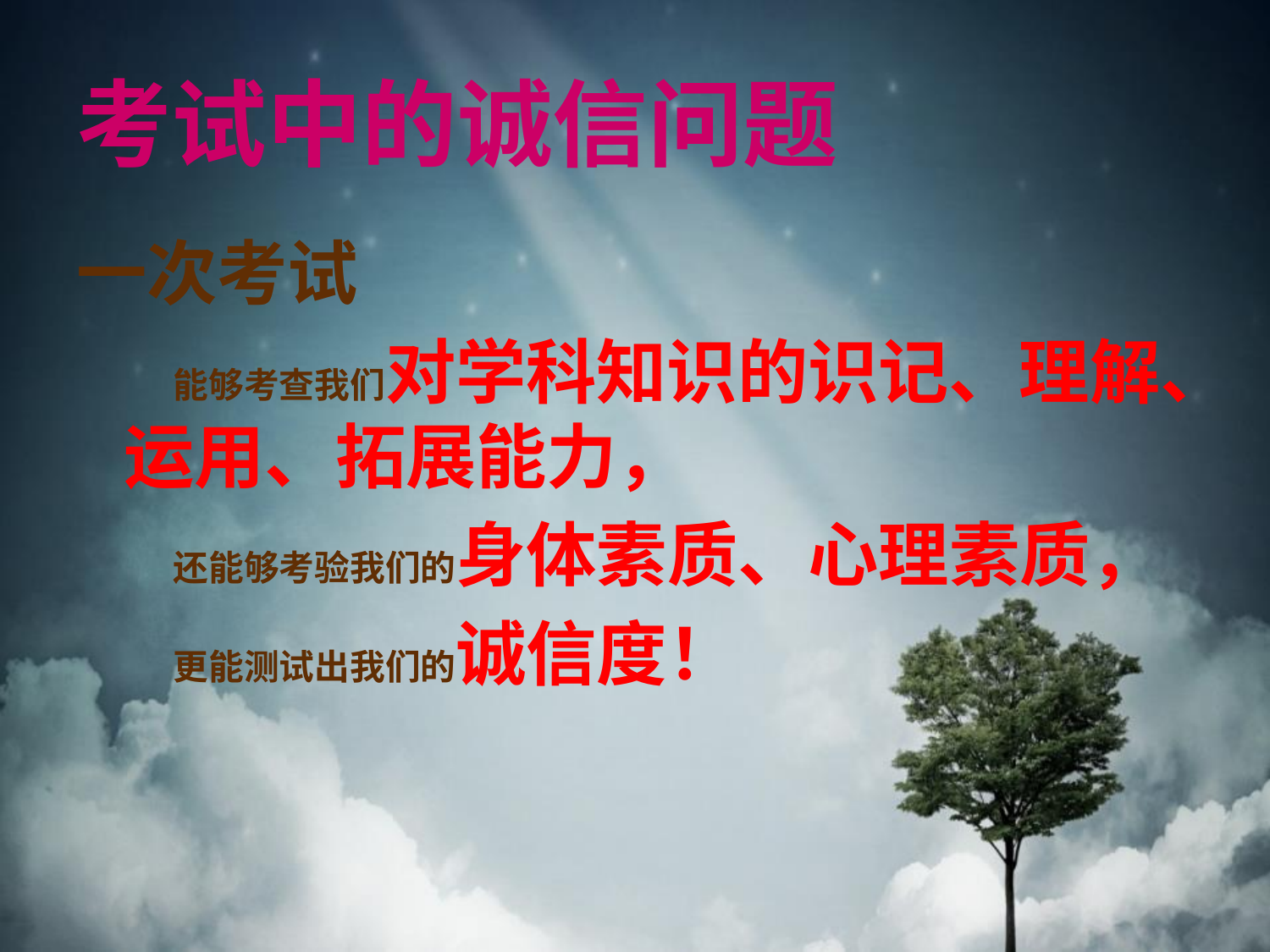

考试中的诚信问题
一次考试
           能够考查我们对学科知识的识记、理解、运用、拓展能力，
           还能够考验我们的身体素质、心理素质，
           更能测试出我们的诚信度！